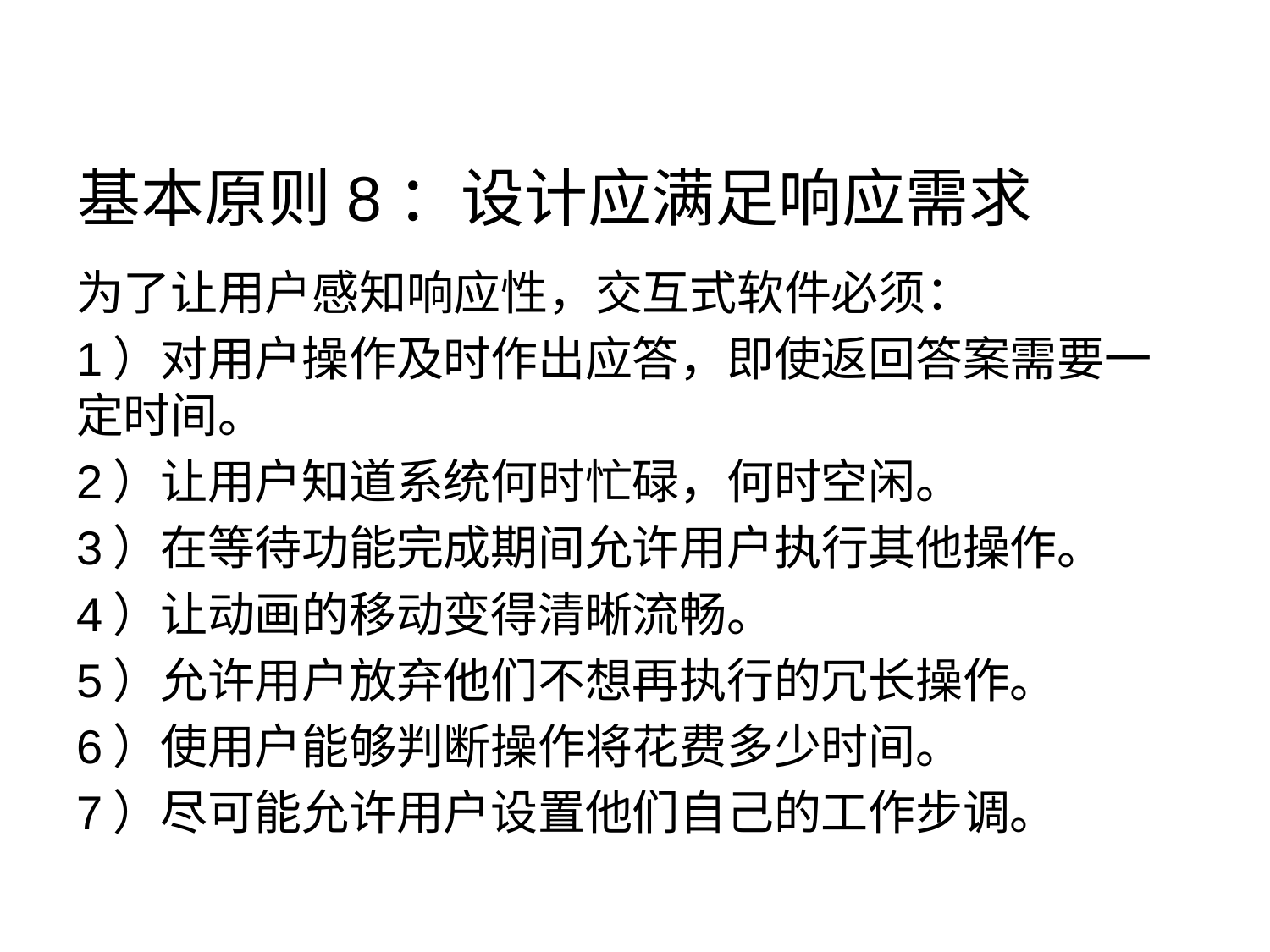

基本原则8：设计应满足响应需求
为了让用户感知响应性，交互式软件必须：
1）对用户操作及时作出应答，即使返回答案需要一定时间。
2）让用户知道系统何时忙碌，何时空闲。
3）在等待功能完成期间允许用户执行其他操作。
4）让动画的移动变得清晰流畅。
5）允许用户放弃他们不想再执行的冗长操作。
6）使用户能够判断操作将花费多少时间。
7）尽可能允许用户设置他们自己的工作步调。